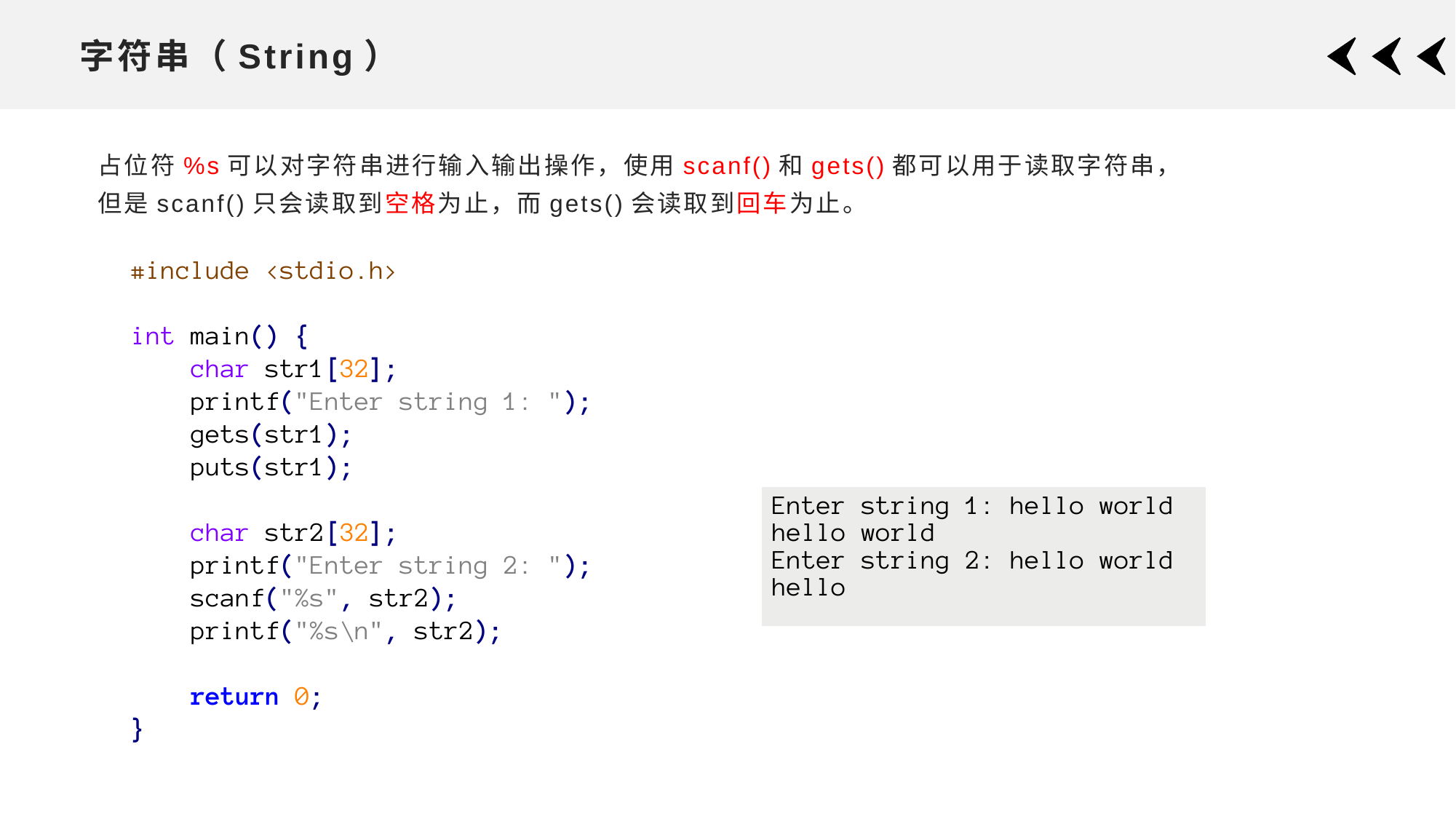

# 字符串（String）
占位符%s可以对字符串进行输入输出操作，使用scanf()和gets()都可以用于读取字符串，但是scanf()只会读取到空格为止，而gets()会读取到回车为止。
#include <stdio.h>

int main() {
    char str1[32];
    printf("Enter string 1: ");
    gets(str1);
    puts(str1);

    char str2[32];
    printf("Enter string 2: ");
    scanf("%s", str2);
    printf("%s\n", str2);

    return 0;
}
| Enter string 1: hello world hello world Enter string 2: hello world hello |
| --- |